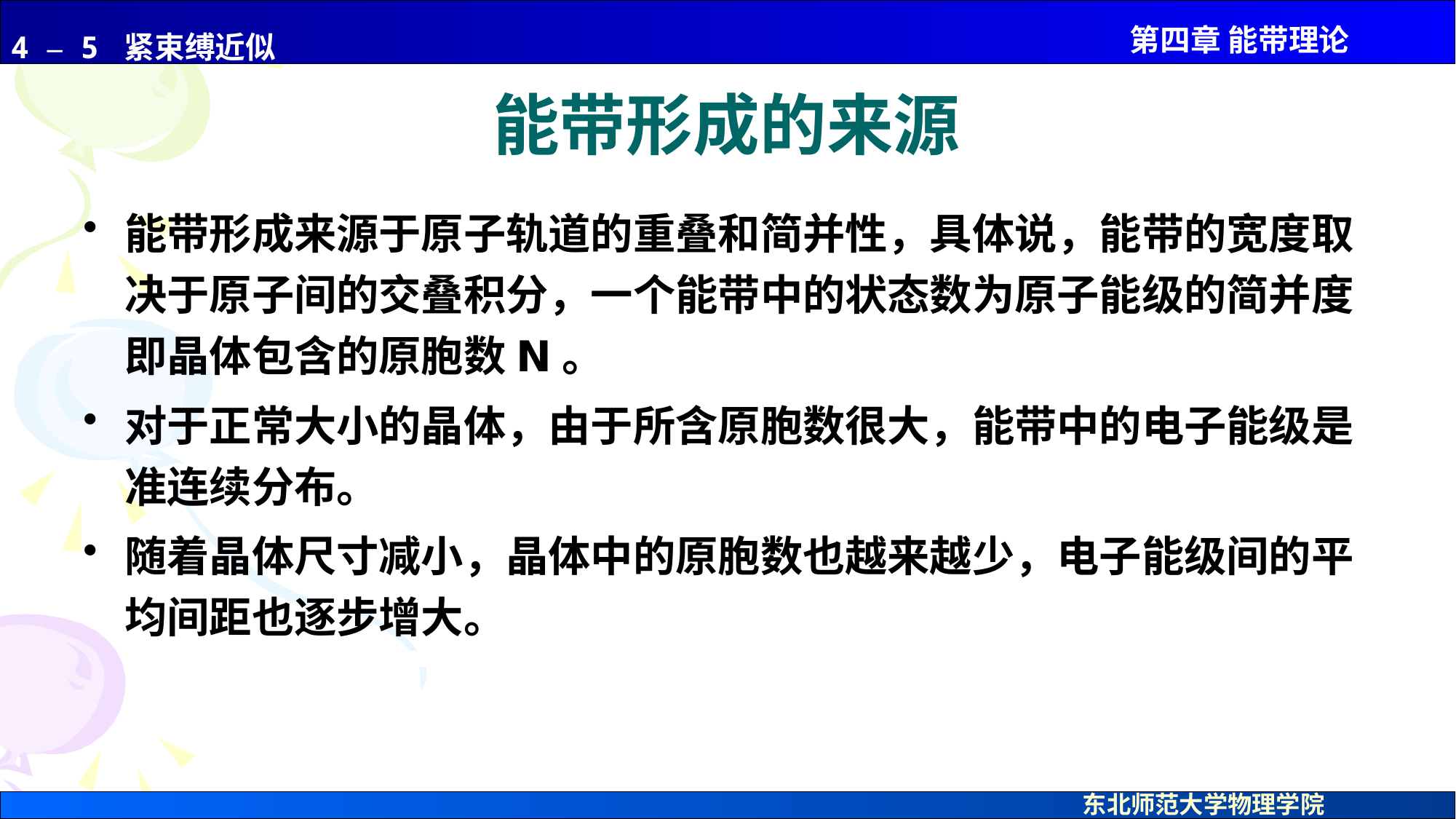

# 能带形成的来源
能带形成来源于原子轨道的重叠和简并性，具体说，能带的宽度取决于原子间的交叠积分，一个能带中的状态数为原子能级的简并度即晶体包含的原胞数N。
对于正常大小的晶体，由于所含原胞数很大，能带中的电子能级是准连续分布。
随着晶体尺寸减小，晶体中的原胞数也越来越少，电子能级间的平均间距也逐步增大。